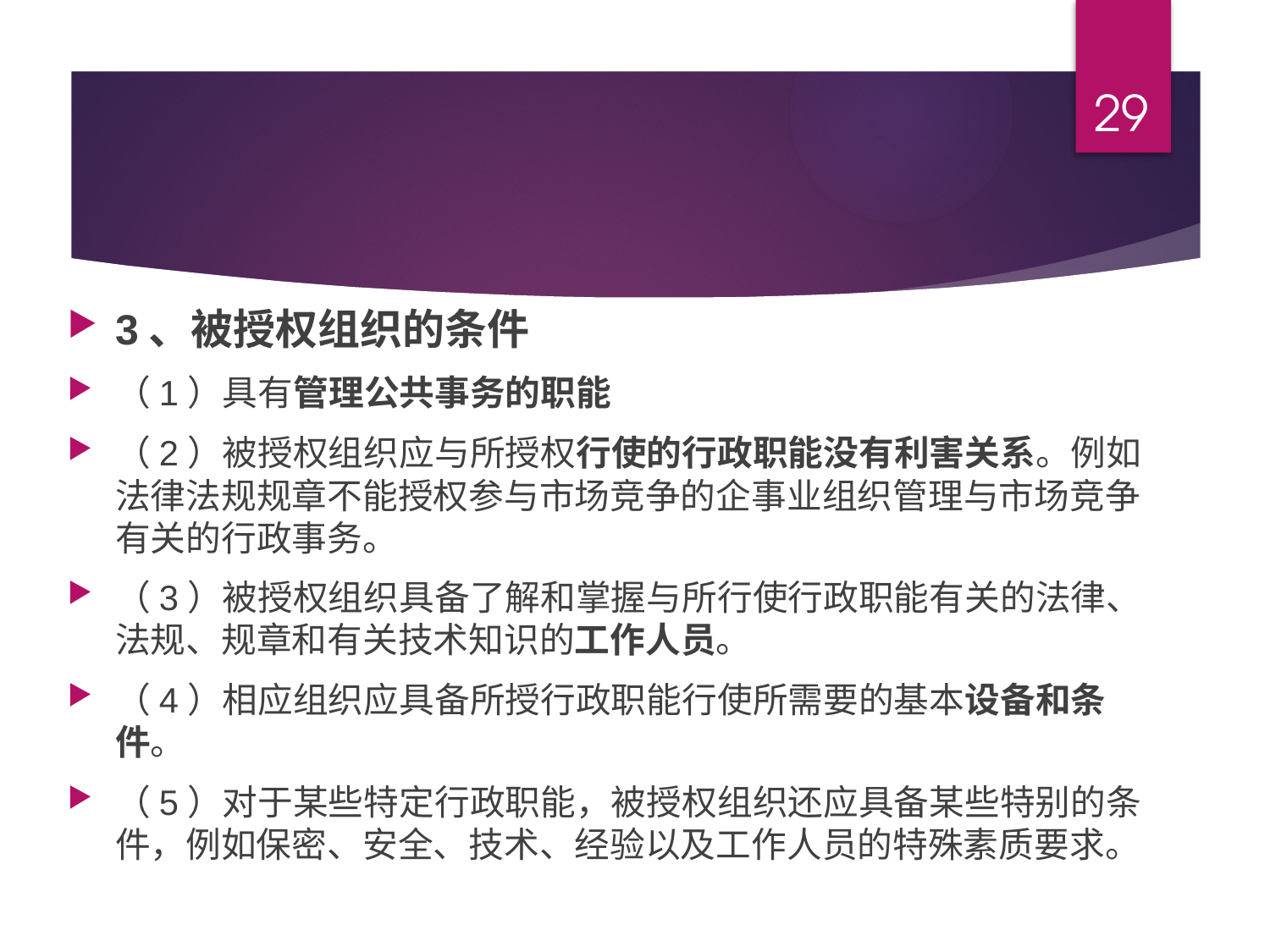

29
#
3、被授权组织的条件
（1）具有管理公共事务的职能
（2）被授权组织应与所授权行使的行政职能没有利害关系。例如法律法规规章不能授权参与市场竞争的企事业组织管理与市场竞争有关的行政事务。
（3）被授权组织具备了解和掌握与所行使行政职能有关的法律、法规、规章和有关技术知识的工作人员。
（4）相应组织应具备所授行政职能行使所需要的基本设备和条件。
（5）对于某些特定行政职能，被授权组织还应具备某些特别的条件，例如保密、安全、技术、经验以及工作人员的特殊素质要求。